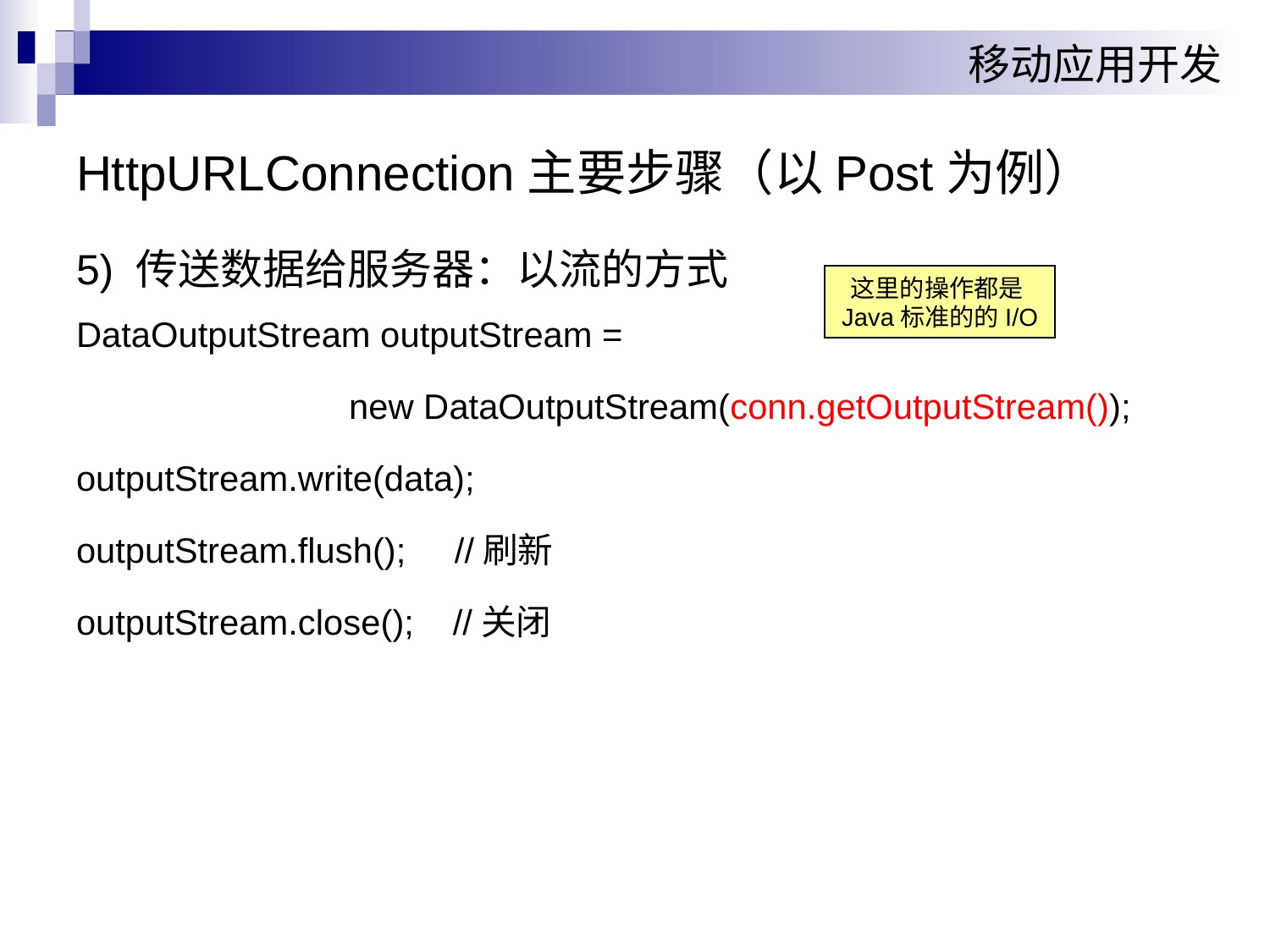

# HttpURLConnection主要步骤（以Post为例）
5) 传送数据给服务器：以流的方式
DataOutputStream outputStream =
                            new DataOutputStream(conn.getOutputStream());
outputStream.write(data);
outputStream.flush();     //刷新
outputStream.close();    //关闭
这里的操作都是Java标准的的I/O